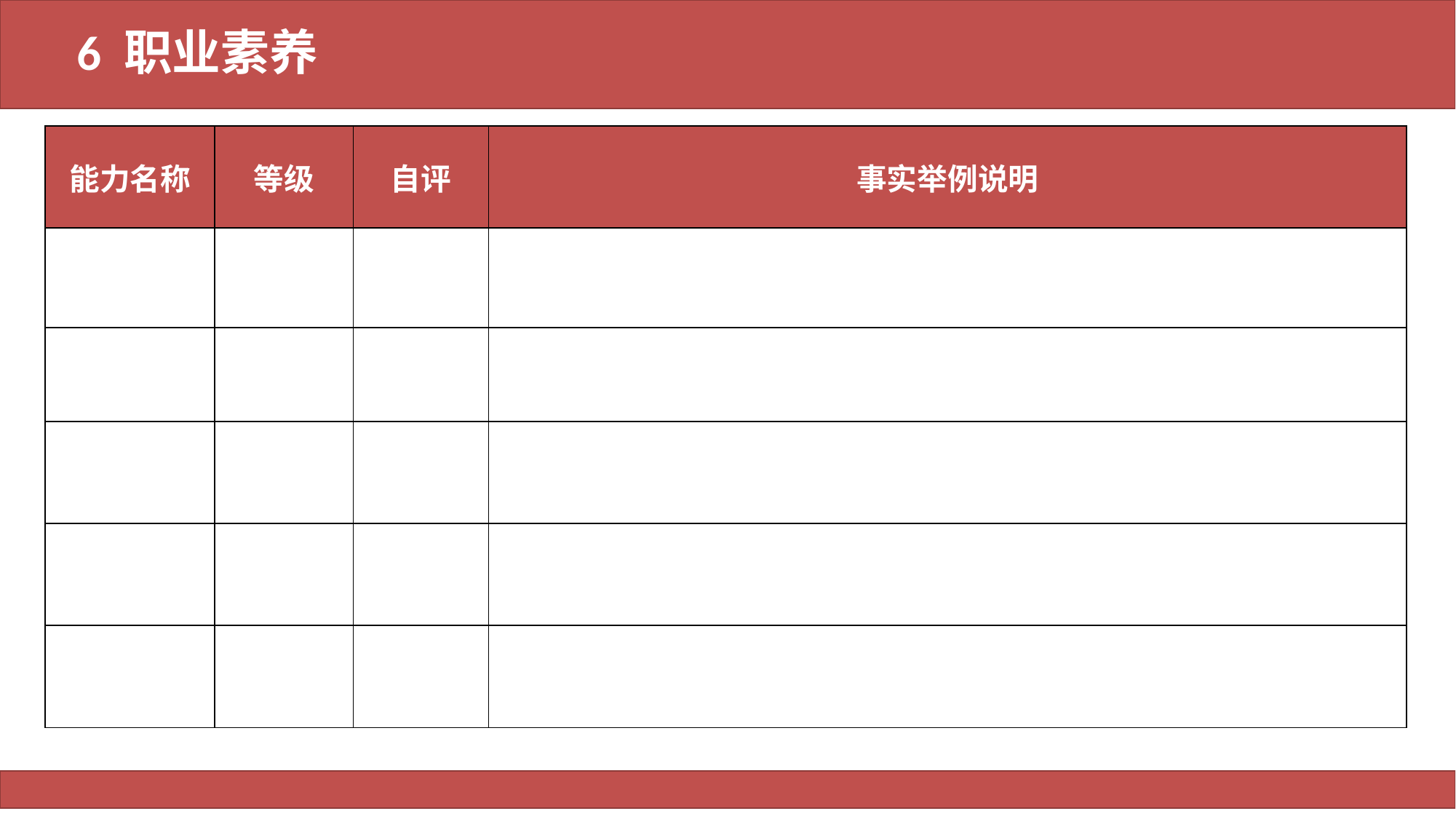

# 6 职业素养
| 能力名称 | 等级 | 自评 | 事实举例说明 |
| --- | --- | --- | --- |
|  |  |  |  |
|  |  |  |  |
|  |  |  |  |
|  |  |  |  |
|  |  |  |  |